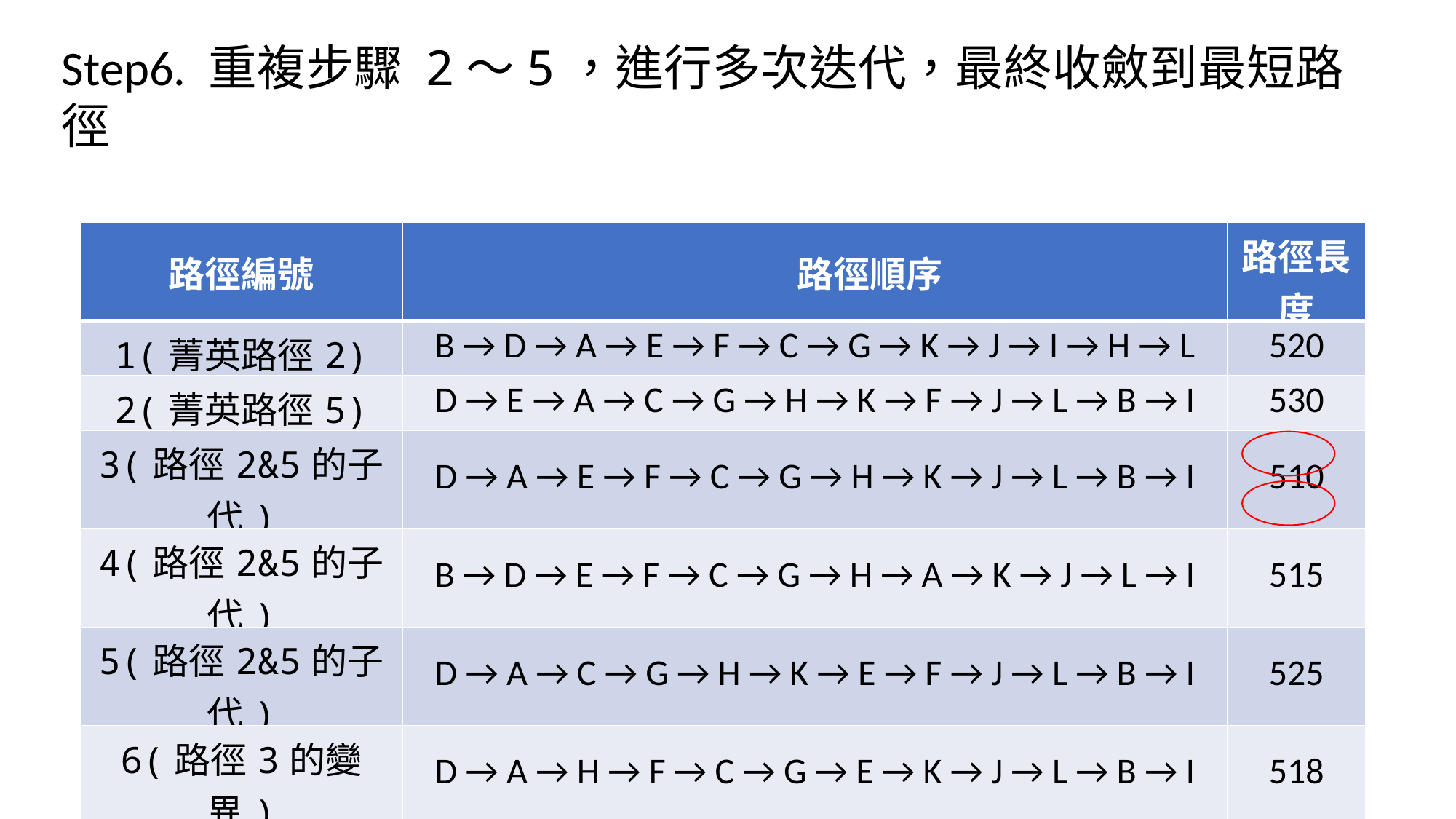

Step6. 重複步驟 2～5，進行多次迭代，最終收斂到最短路徑
| 路徑編號 | 路徑順序 | 路徑長度 |
| --- | --- | --- |
| 1(菁英路徑2) | B → D → A → E → F → C → G → K → J → I → H → L | 520 |
| 2(菁英路徑5) | D → E → A → C → G → H → K → F → J → L → B → I | 530 |
| 3(路徑2&5的子代) | D → A → E → F → C → G → H → K → J → L → B → I | 510 |
| 4(路徑2&5的子代) | B → D → E → F → C → G → H → A → K → J → L → I | 515 |
| 5(路徑2&5的子代) | D → A → C → G → H → K → E → F → J → L → B → I | 525 |
| 6(路徑3的變異) | D → A → H → F → C → G → E → K → J → L → B → I | 518 |